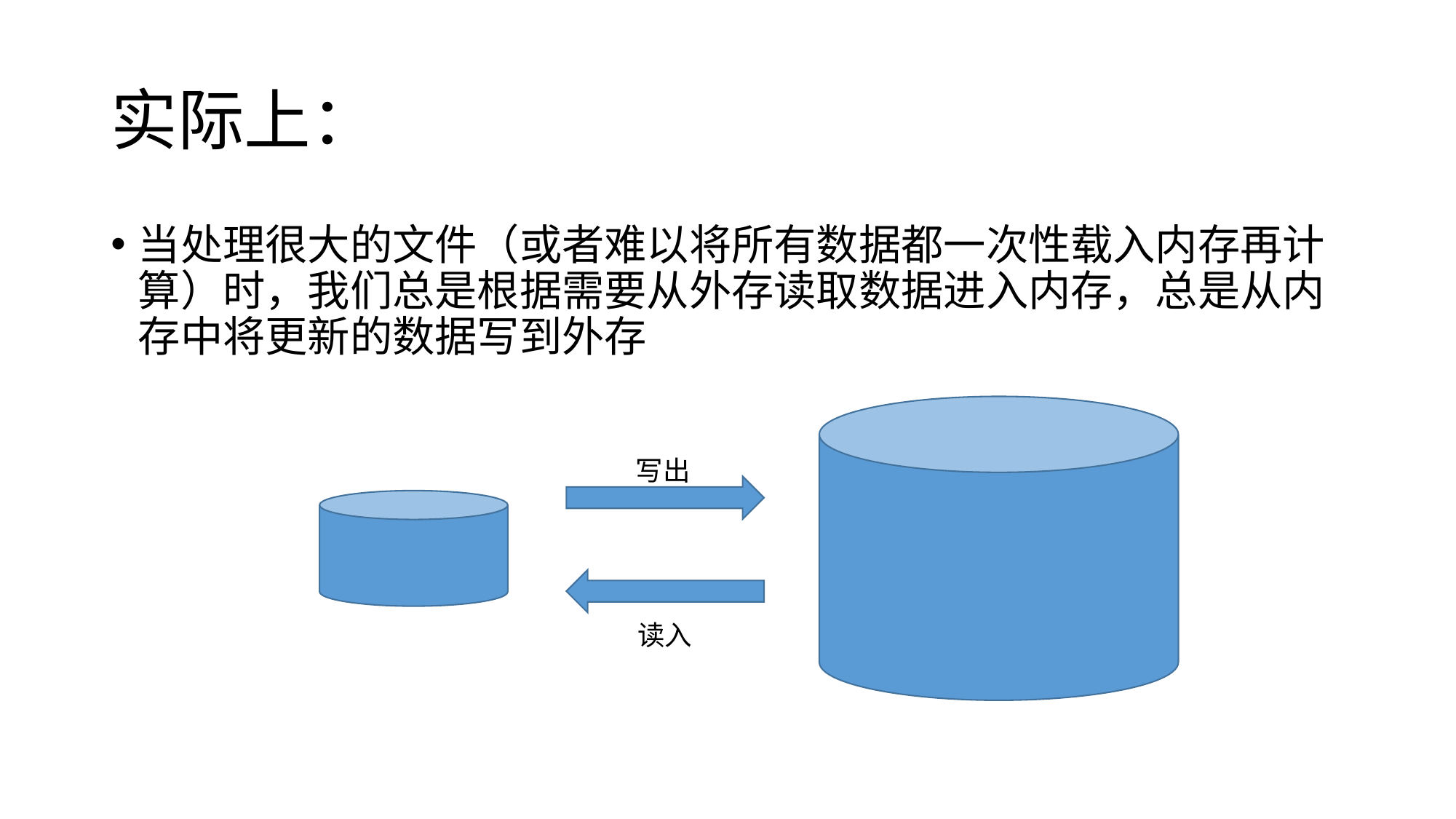

# 实际上：
当处理很大的文件（或者难以将所有数据都一次性载入内存再计算）时，我们总是根据需要从外存读取数据进入内存，总是从内存中将更新的数据写到外存

写出

读入